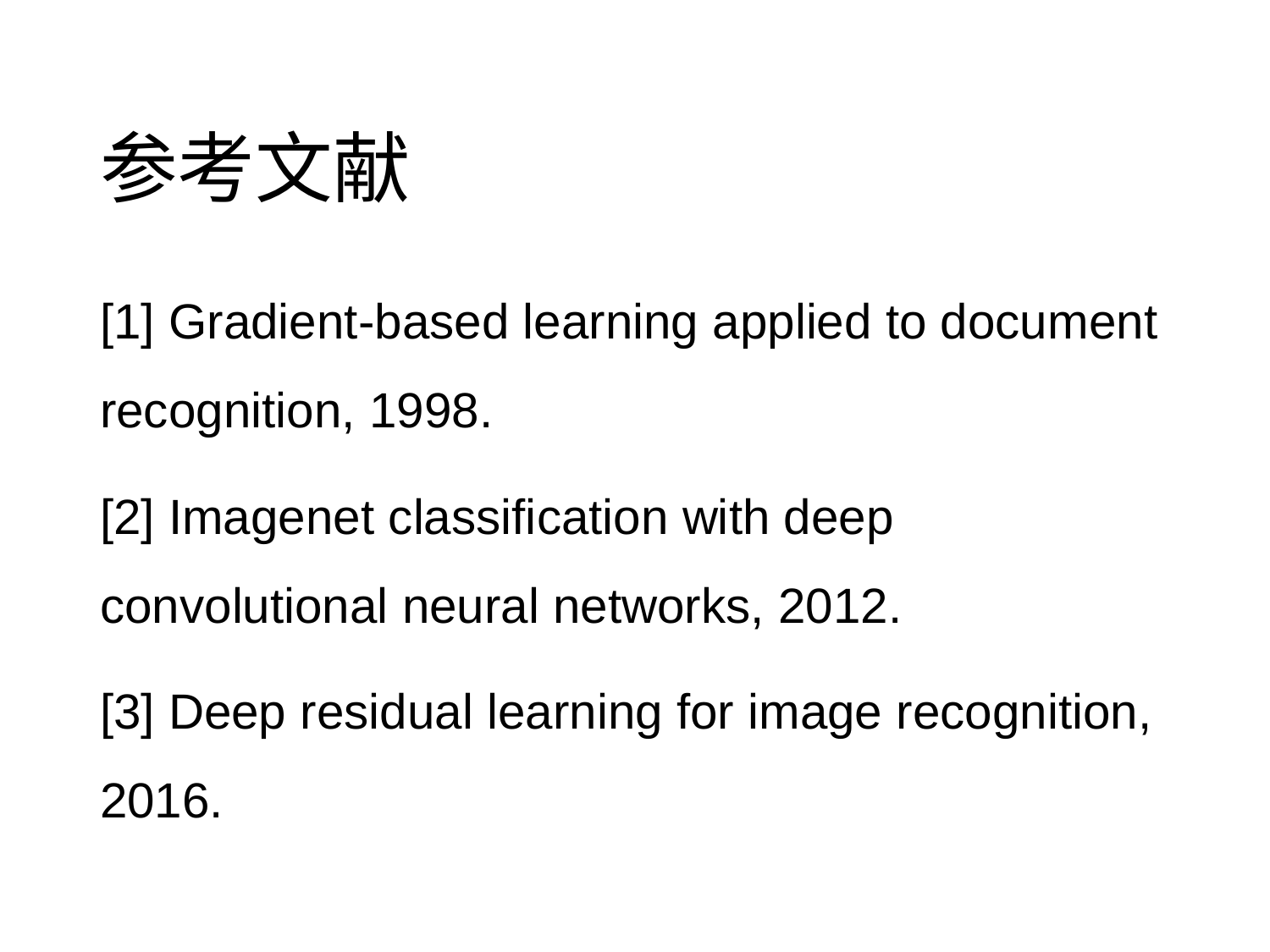

# 参考文献
[1] Gradient-based learning applied to document recognition, 1998.
[2] Imagenet classification with deep convolutional neural networks, 2012.
[3] Deep residual learning for image recognition, 2016.